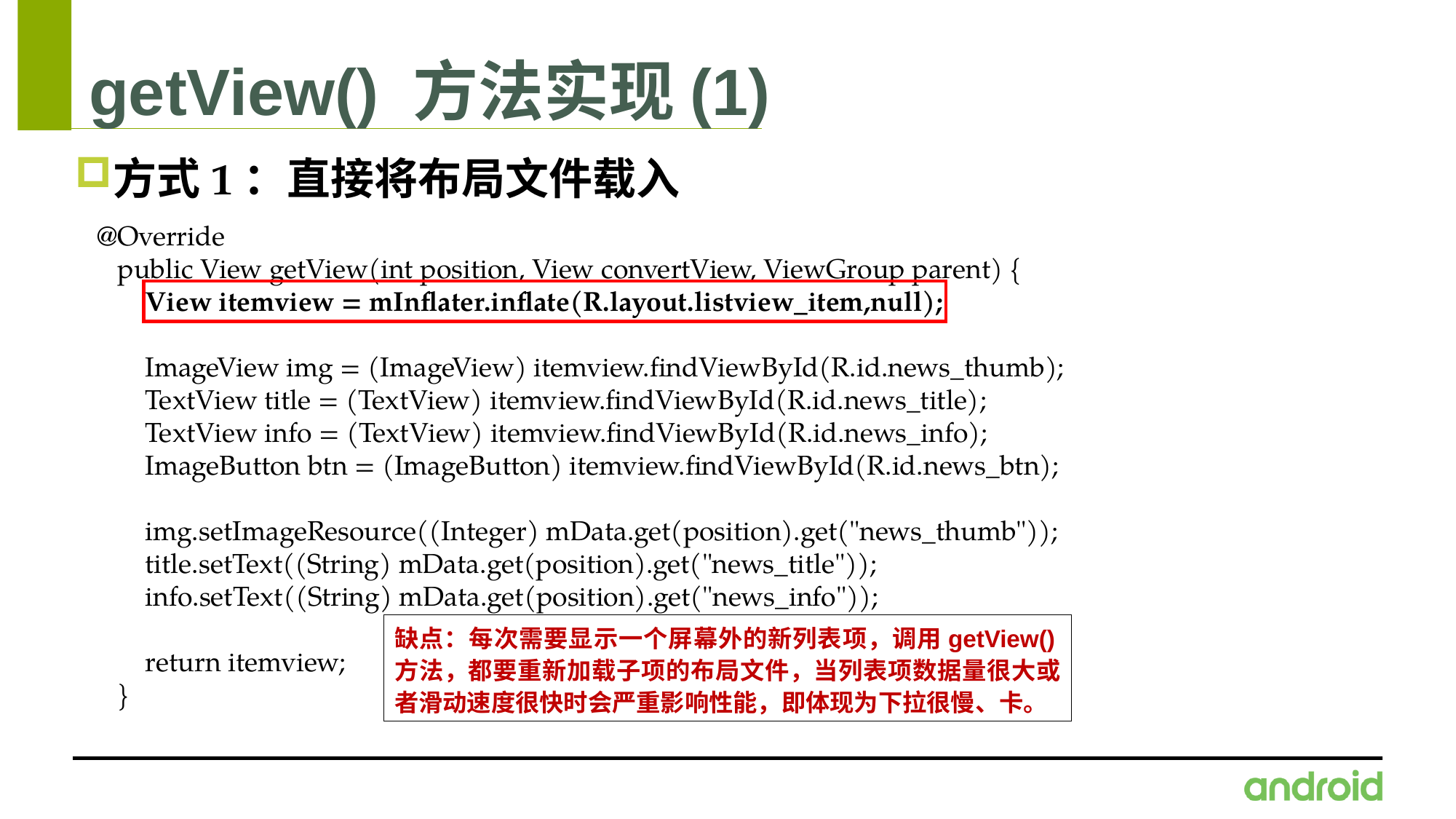

# getView() 方法实现(1)
方式1：直接将布局文件载入

 @Override
    public View getView(int position, View convertView, ViewGroup parent) {
        View itemview = mInflater.inflate(R.layout.listview_item,null);

        ImageView img = (ImageView) itemview.findViewById(R.id.news_thumb);
        TextView title = (TextView) itemview.findViewById(R.id.news_title);
        TextView info = (TextView) itemview.findViewById(R.id.news_info);
        ImageButton btn = (ImageButton) itemview.findViewById(R.id.news_btn);

        img.setImageResource((Integer) mData.get(position).get("news_thumb"));
        title.setText((String) mData.get(position).get("news_title"));
        info.setText((String) mData.get(position).get("news_info"));

        return itemview;
    }

缺点：每次需要显示一个屏幕外的新列表项，调用getView()方法，都要重新加载子项的布局文件，当列表项数据量很大或者滑动速度很快时会严重影响性能，即体现为下拉很慢、卡。